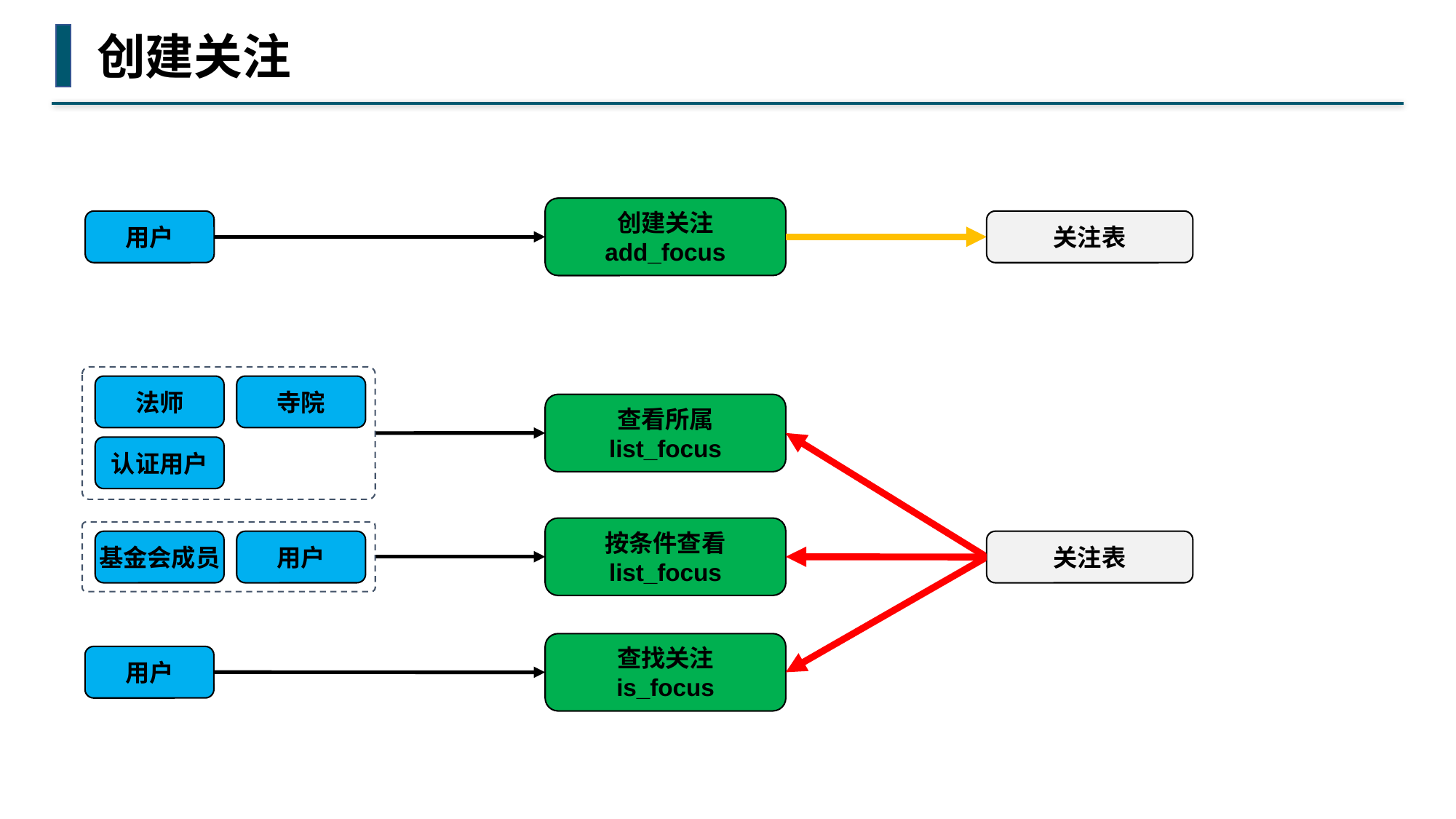

创建关注

创建关注
add_focus
用户
关注表

法师
寺院
认证用户
查看所属
list_focus
按条件查看
list_focus

基金会成员
用户
关注表
查找关注
is_focus
用户